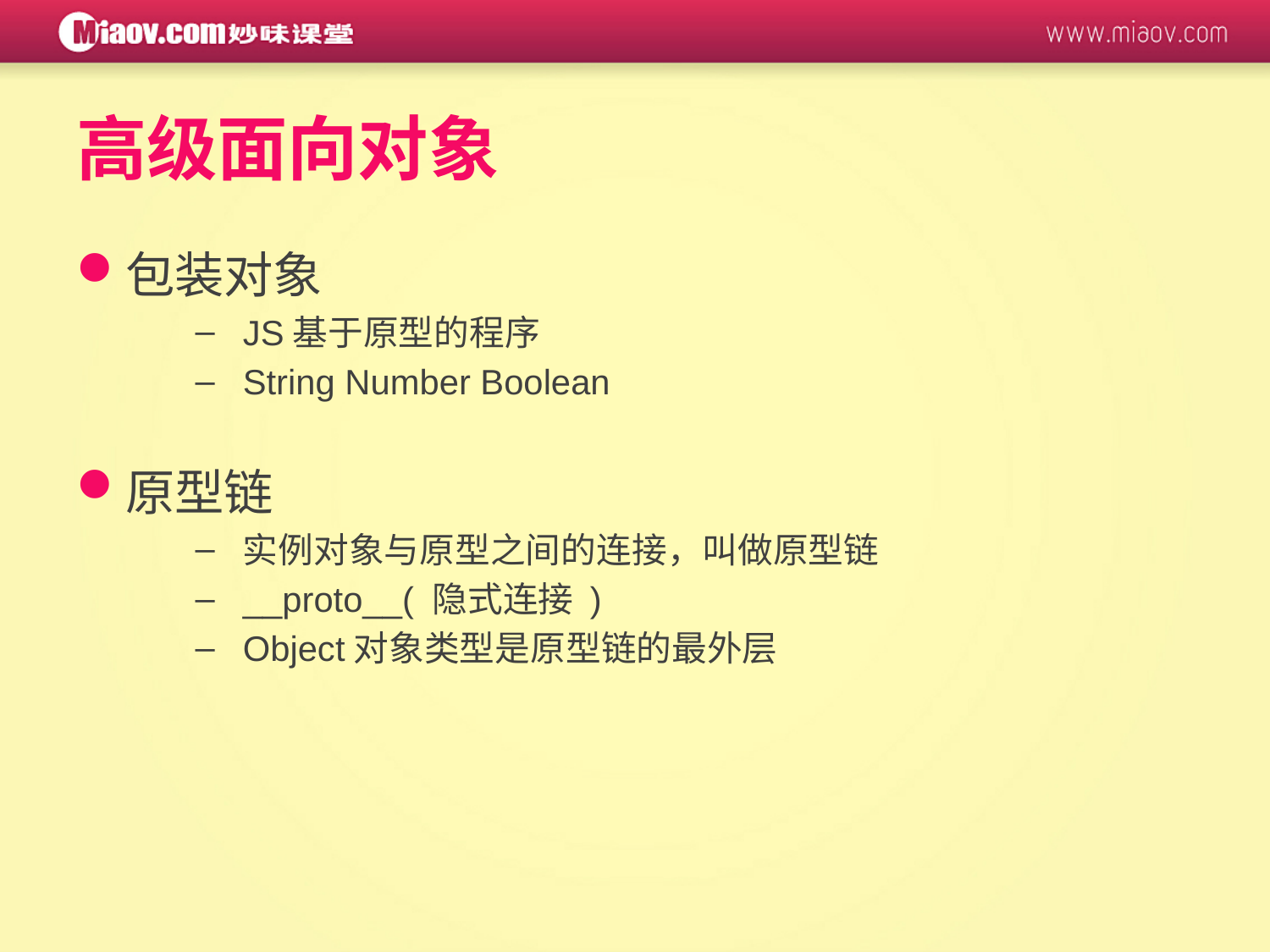

# 高级面向对象
包装对象
JS基于原型的程序
String Number Boolean

原型链
实例对象与原型之间的连接，叫做原型链
__proto__( 隐式连接 )
Object对象类型是原型链的最外层